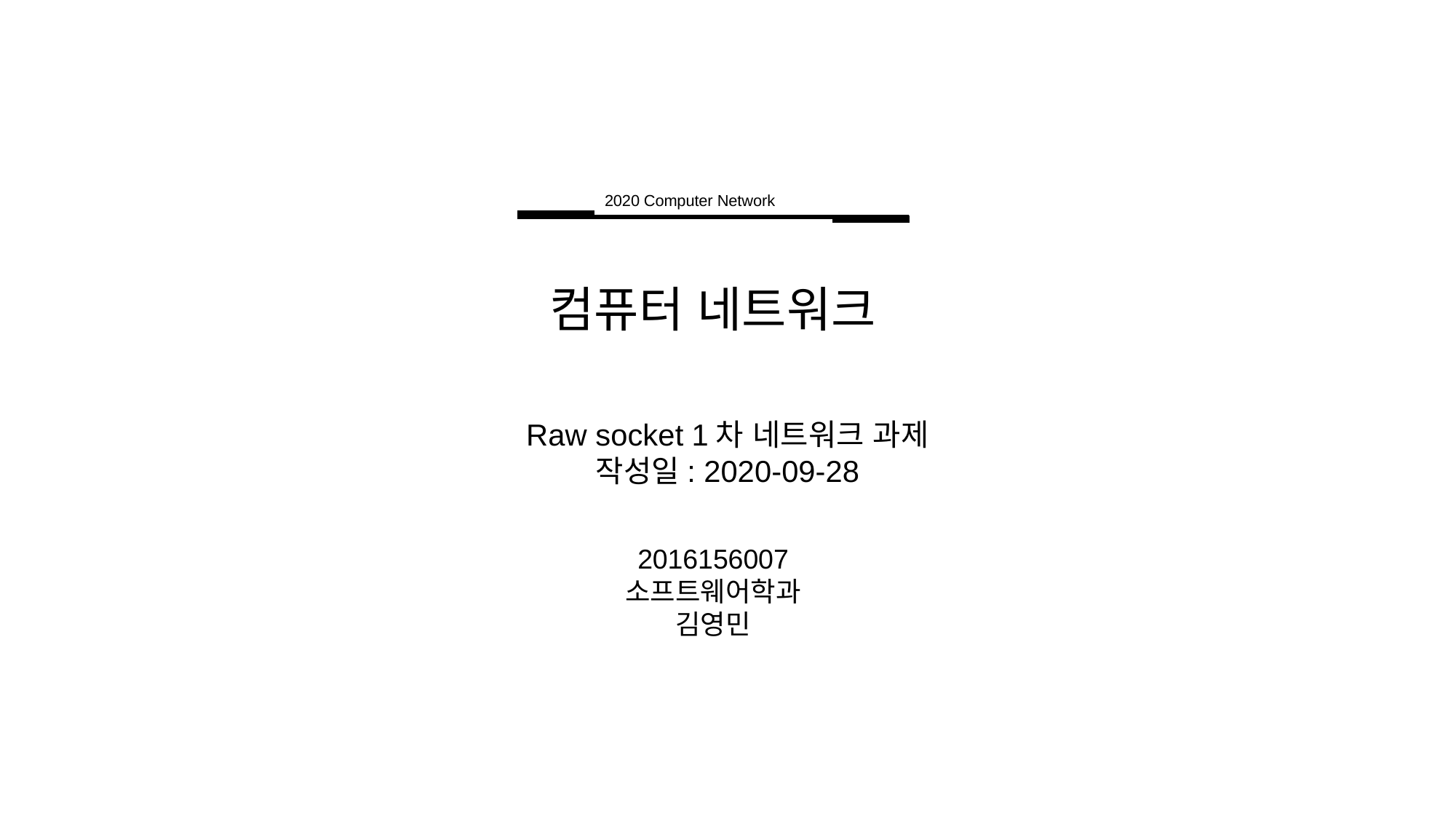

2020 Computer Network

컴퓨터 네트워크
Raw socket 1차 네트워크 과제
작성일: 2020-09-28
2016156007
소프트웨어학과
김영민